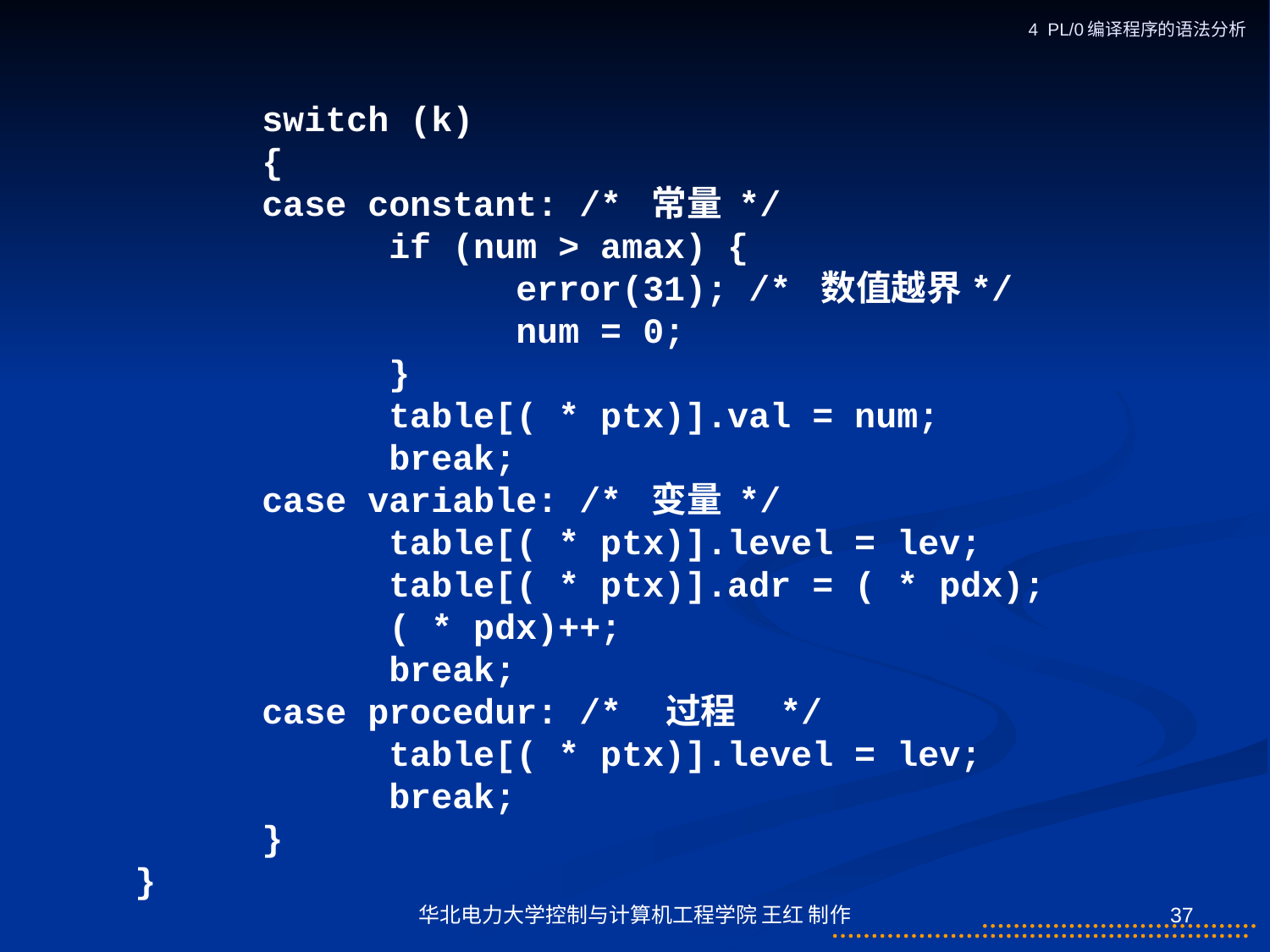

4  PL/0编译程序的语法分析
	switch (k)
	{
	case constant: /* 常量 */
		if (num > amax) {
			error(31); /* 数值越界*/
            	num = 0;
        	}
        	table[( * ptx)].val = num;
        	break;
    	case variable: /* 变量 */
        	table[( * ptx)].level = lev;
        	table[( * ptx)].adr = ( * pdx);
        	( * pdx)++;
        	break;
    	case procedur: /*　过程　*/
        	table[( * ptx)].level = lev;
        	break;
	}
}
华北电力大学控制与计算机工程学院 王红 制作
37